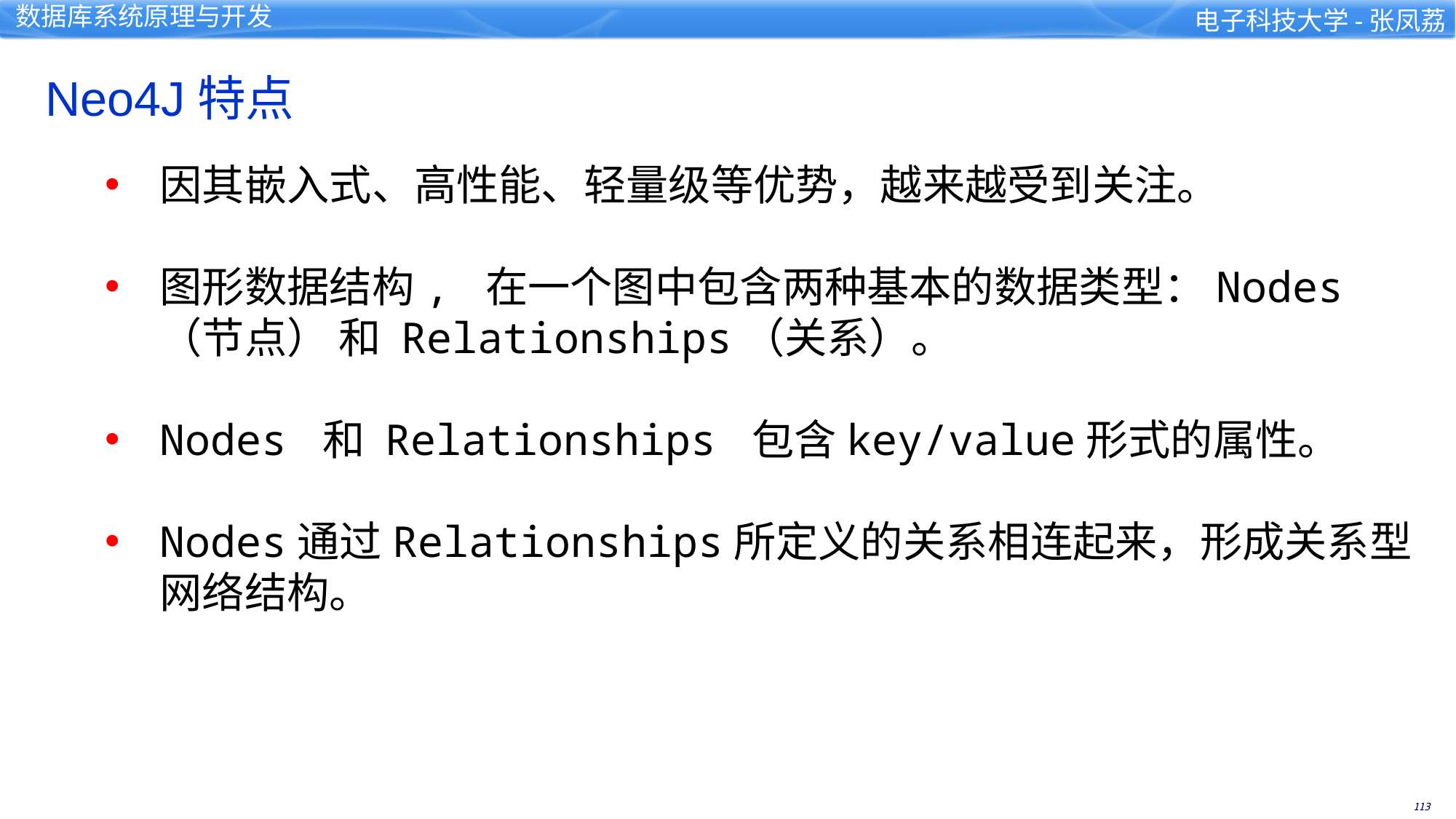

Neo4J特点
因其嵌入式、高性能、轻量级等优势，越来越受到关注。

图形数据结构, 在一个图中包含两种基本的数据类型：Nodes（节点） 和 Relationships（关系）。

Nodes 和 Relationships 包含key/value形式的属性。

Nodes通过Relationships所定义的关系相连起来，形成关系型网络结构。